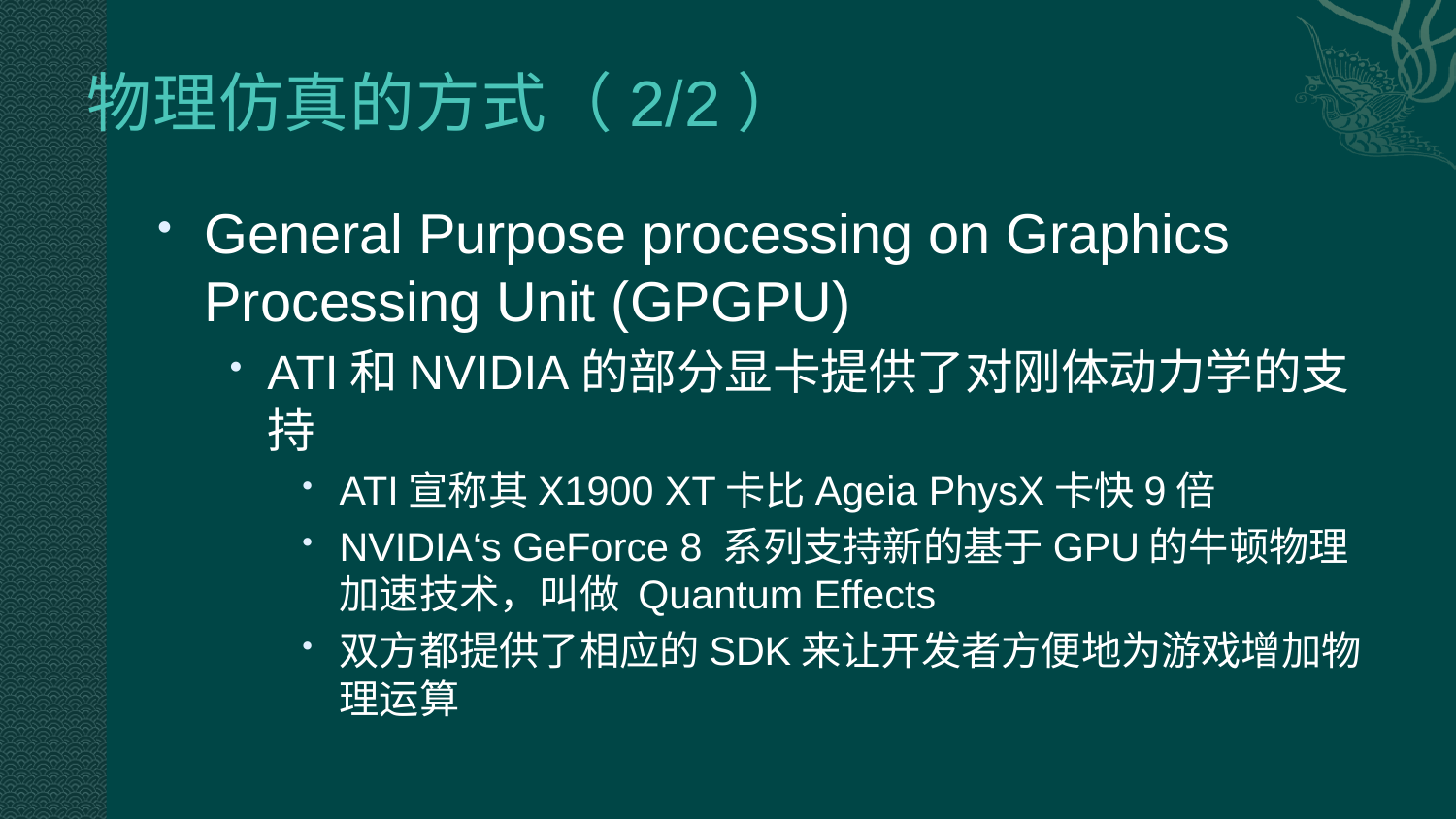

# 物理仿真的方式（2/2）
General Purpose processing on Graphics Processing Unit (GPGPU)
ATI和NVIDIA的部分显卡提供了对刚体动力学的支持
ATI宣称其X1900 XT卡比Ageia PhysX卡快9倍
NVIDIA‘s GeForce 8 系列支持新的基于GPU的牛顿物理加速技术，叫做 Quantum Effects
双方都提供了相应的SDK来让开发者方便地为游戏增加物理运算